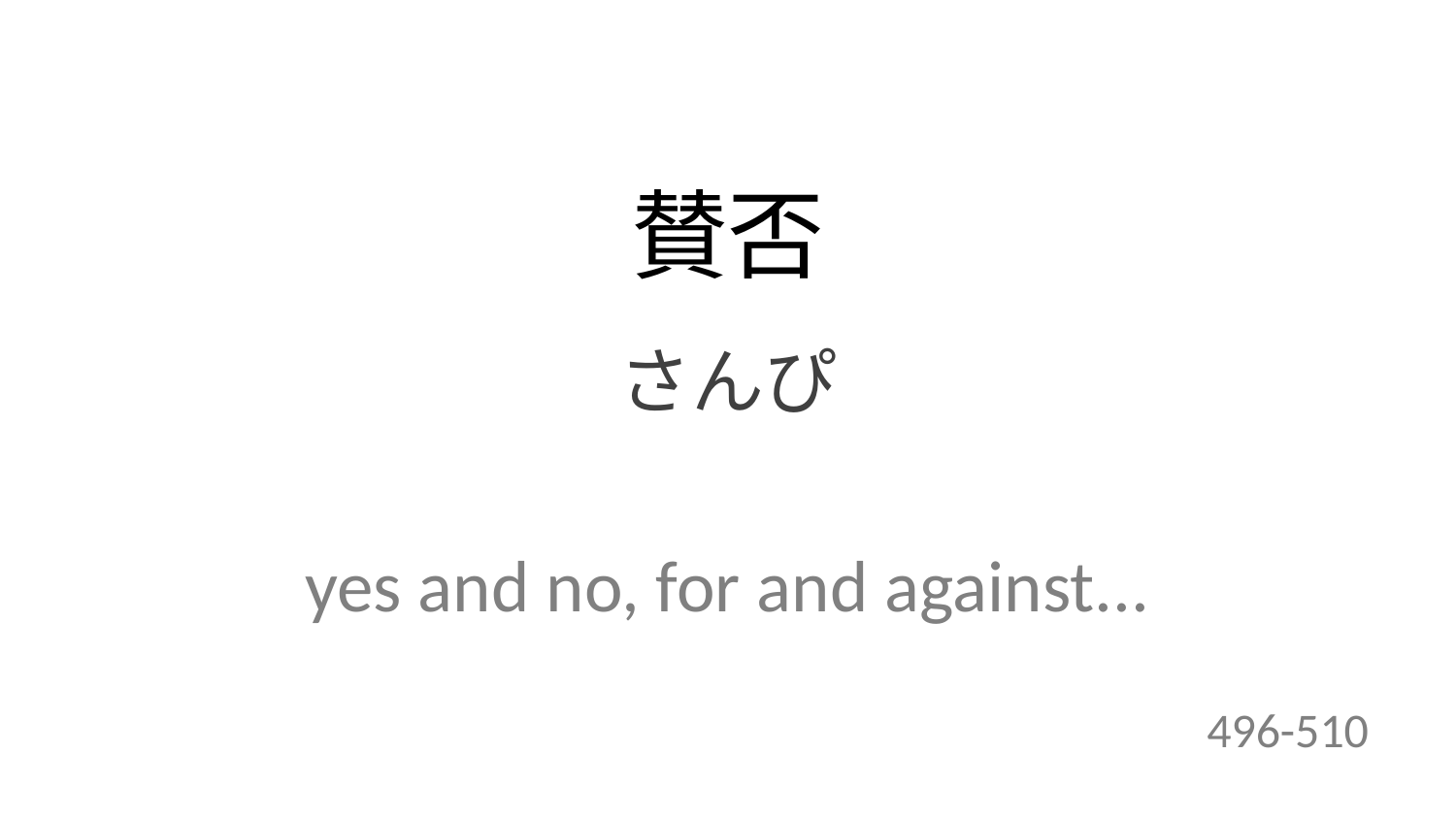

賛否

さんぴ
yes and no, for and against...
496-510